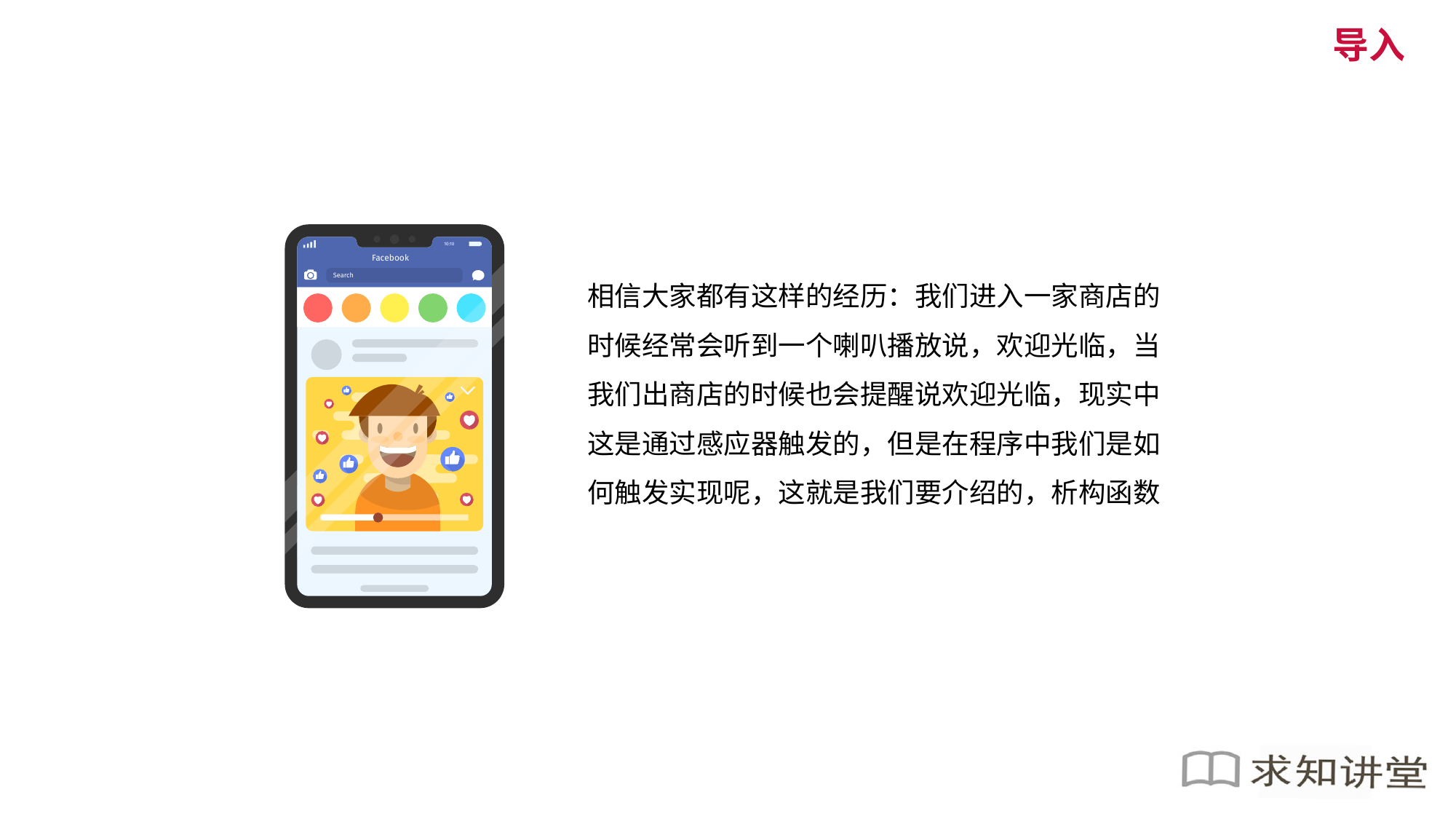

导入

10:10

Facebook

Search

相信大家都有这样的经历：我们进入一家商店的时候经常会听到一个喇叭播放说，欢迎光临，当我们出商店的时候也会提醒说欢迎光临，现实中这是通过感应器触发的，但是在程序中我们是如何触发实现呢，这就是我们要介绍的，析构函数